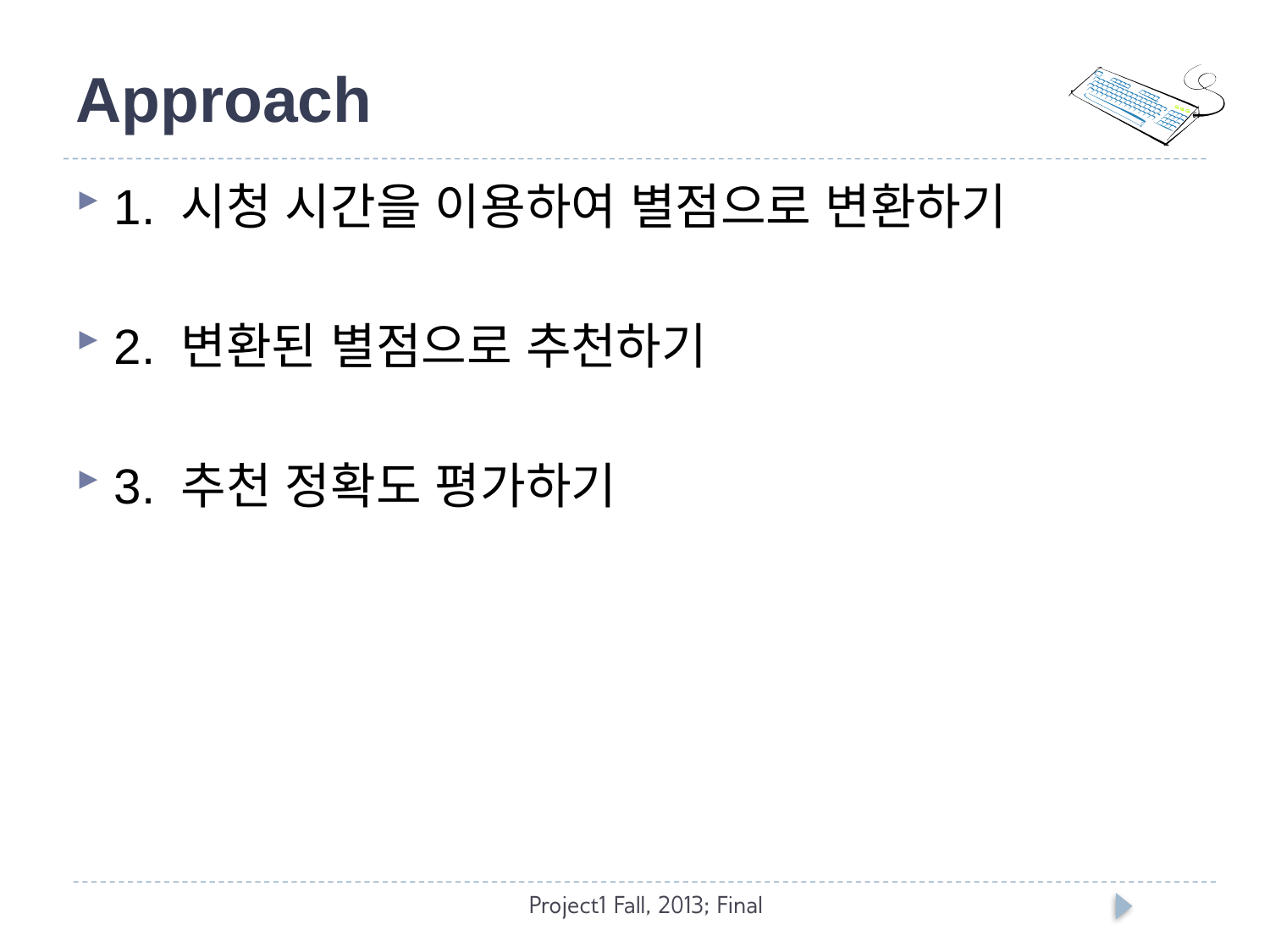

# Approach
1. 시청 시간을 이용하여 별점으로 변환하기

2. 변환된 별점으로 추천하기

3. 추천 정확도 평가하기

Project1 Fall, 2013; Final